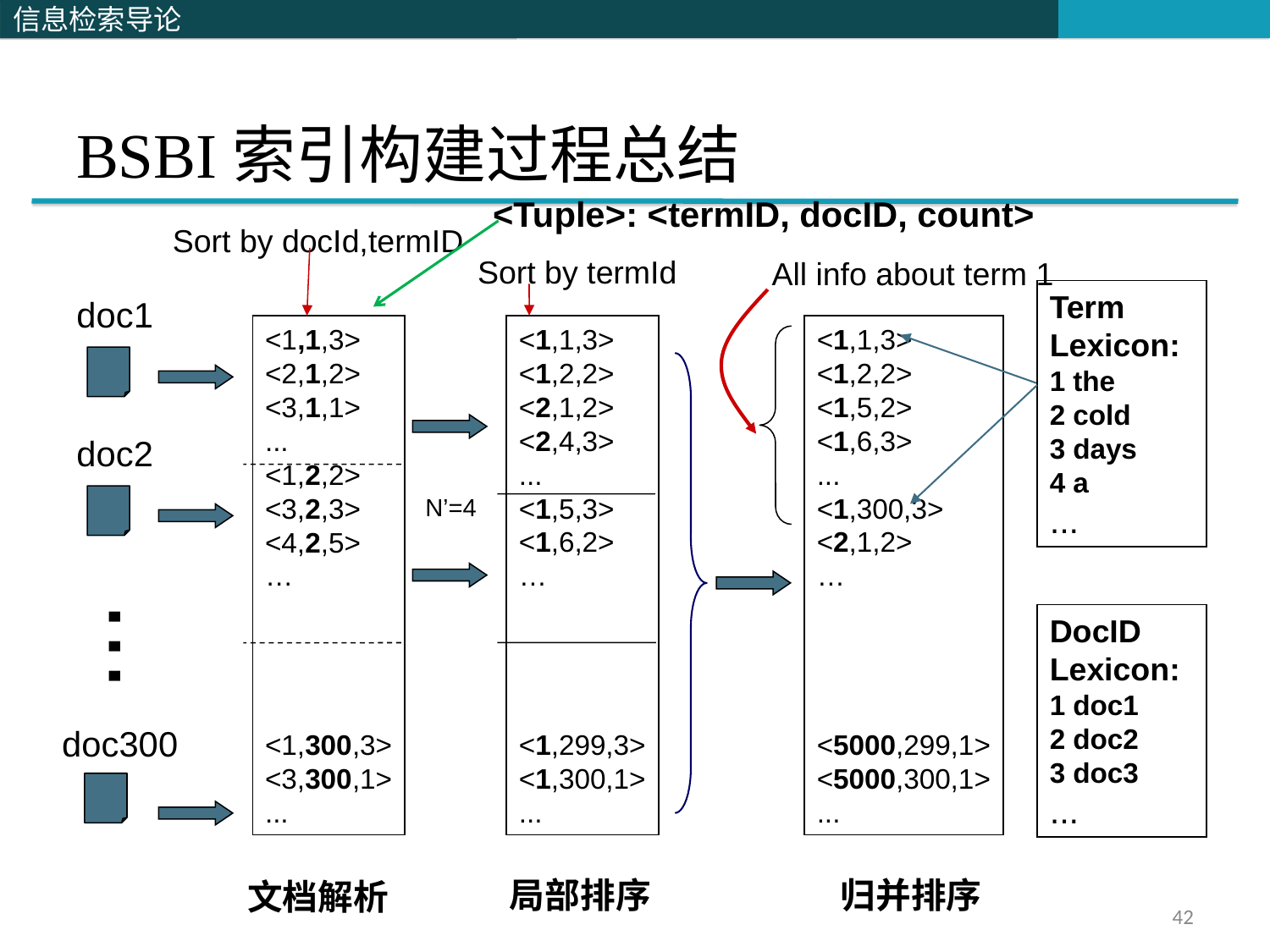

# BSBI索引构建过程总结
<Tuple>: <termID, docID, count>
Sort by docId,termID

<1,1,3>
<2,1,2>
<3,1,1>
...
<1,2,2>
<3,2,3>
<4,2,5>
…

<1,300,3>
<3,300,1>
...

文档解析
Sort by termId

<1,1,3>
<1,2,2>
<2,1,2>
<2,4,3>
...
<1,5,3>
<1,6,2>
…

<1,299,3>
<1,300,1>
...

N’=4

局部排序
All info about term 1

<1,1,3>
<1,2,2>
<1,5,2>
<1,6,3>
...
<1,300,3>
<2,1,2>
…

<5000,299,1>
<5000,300,1>
...

归并排序

Term Lexicon:
1 the
2 cold
3 days
4 a
...
doc1

doc2

doc300

...
DocID
Lexicon:
1 doc1
2 doc2
3 doc3
...
42